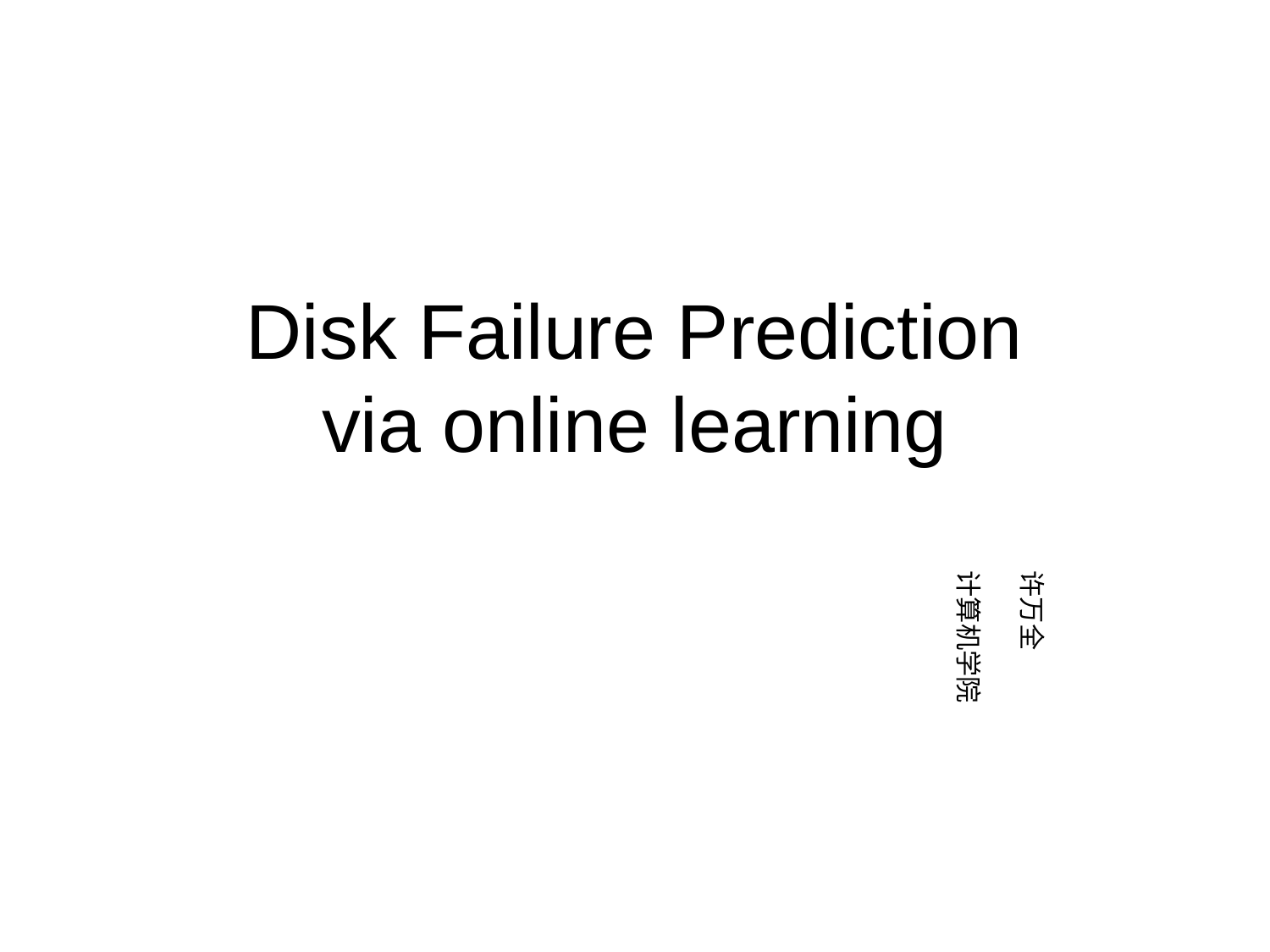

Disk Failure Prediction
via online learning
许万全

计算机学院